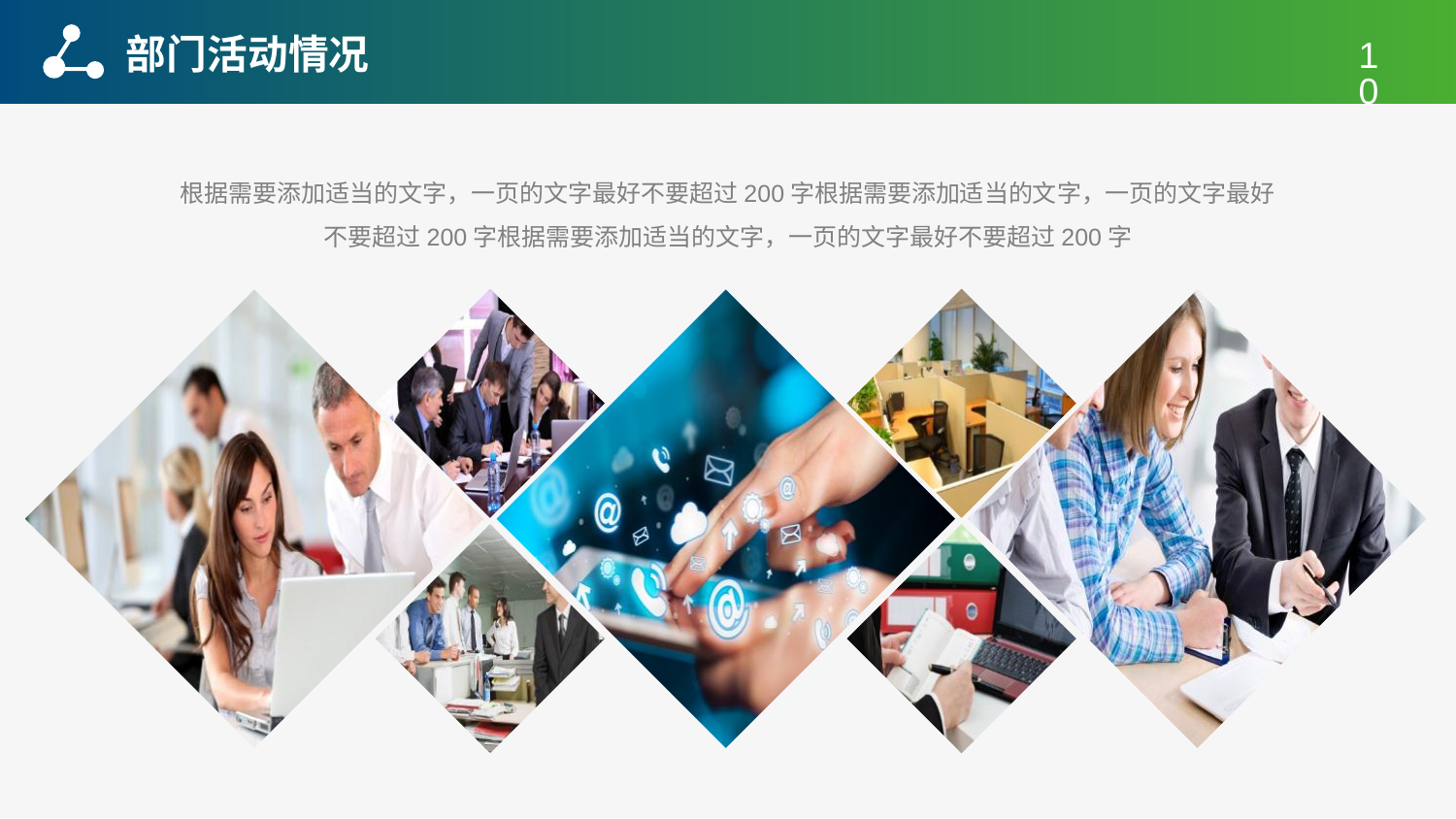

部门活动情况

10
根据需要添加适当的文字，一页的文字最好不要超过200字根据需要添加适当的文字，一页的文字最好不要超过200字根据需要添加适当的文字，一页的文字最好不要超过200字